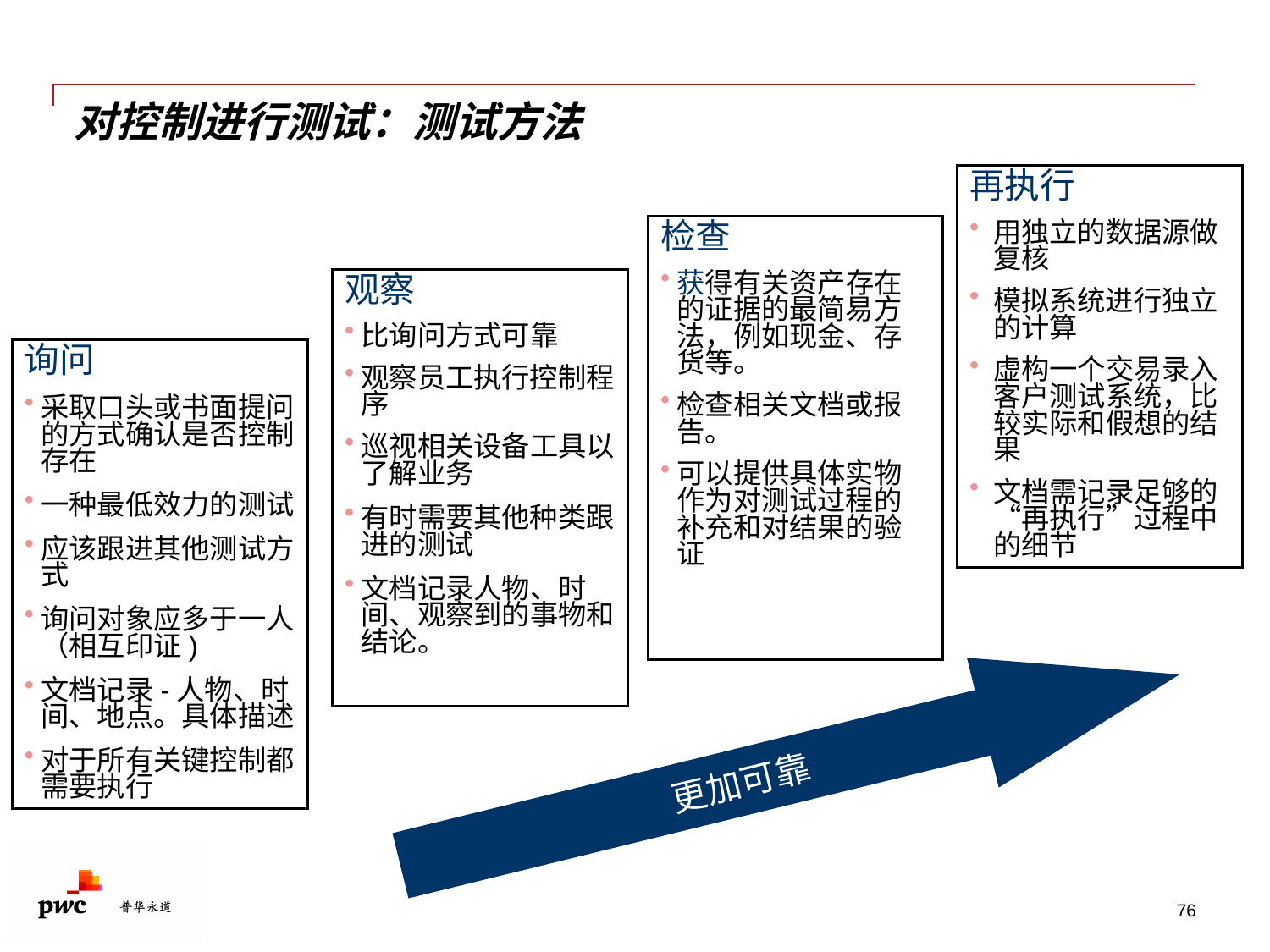

# 对控制进行测试：测试方法
再执行
用独立的数据源做复核
模拟系统进行独立的计算
虚构一个交易录入客户测试系统，比较实际和假想的结果
文档需记录足够的“再执行”过程中的细节
检查
获得有关资产存在的证据的最简易方法，例如现金、存货等。
检查相关文档或报告。
可以提供具体实物作为对测试过程的补充和对结果的验证

观察
比询问方式可靠
观察员工执行控制程序
巡视相关设备工具以了解业务
有时需要其他种类跟进的测试
文档记录人物、时间、观察到的事物和结论。

询问
采取口头或书面提问的方式确认是否控制存在
一种最低效力的测试
应该跟进其他测试方式
询问对象应多于一人（相互印证)
文档记录-人物、时间、地点。具体描述
对于所有关键控制都需要执行
更加可靠
76